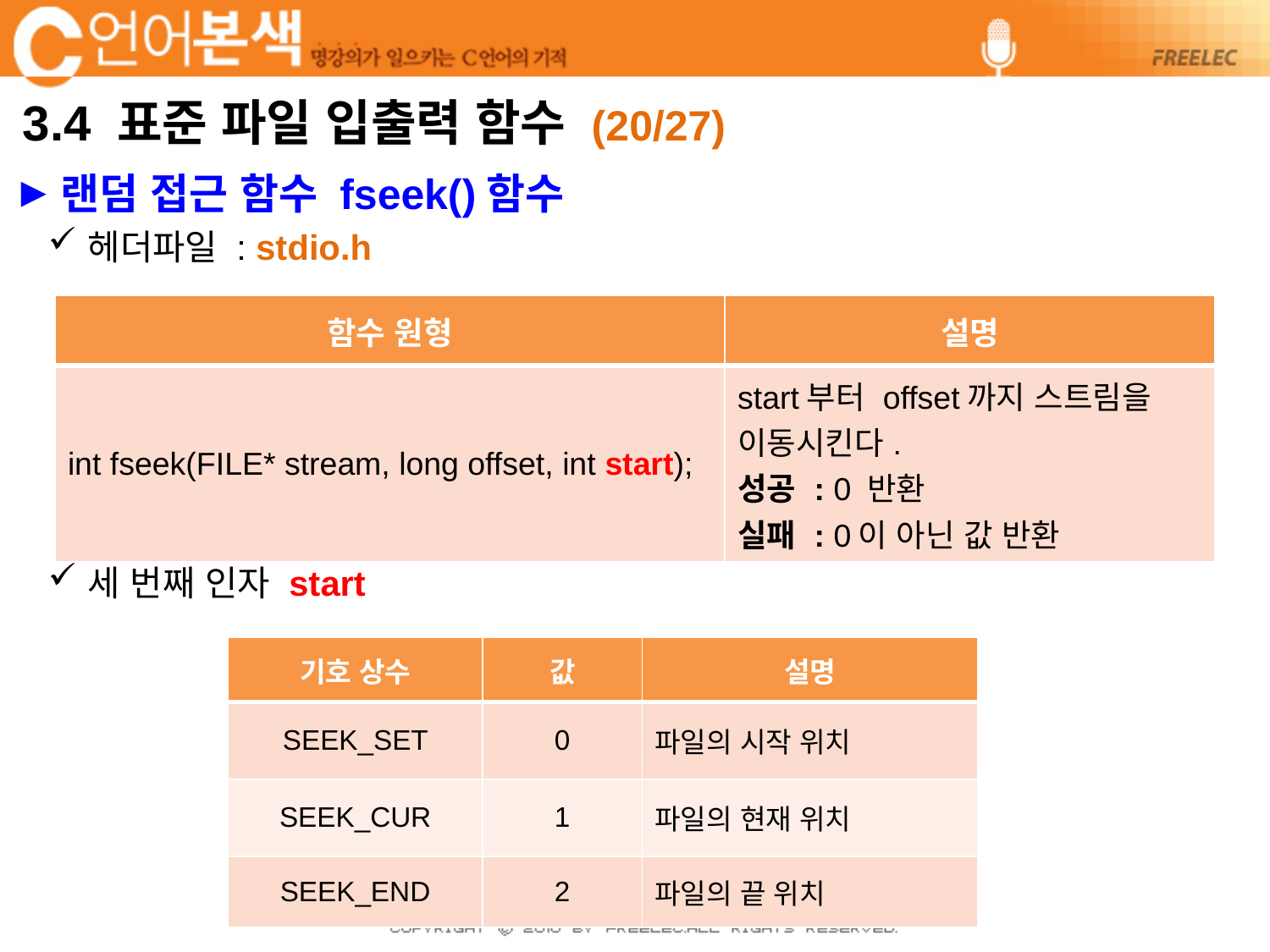

# 3.4 표준 파일 입출력 함수 (20/27)
랜덤 접근 함수 fseek()함수
헤더파일 : stdio.h

세 번째 인자 start
| 함수 원형 | 설명 |
| --- | --- |
| int fseek(FILE\* stream, long offset, int start); | start부터 offset까지 스트림을 이동시킨다. 성공 : 0 반환 실패 : 0이 아닌 값 반환 |
| 기호 상수 | 값 | 설명 |
| --- | --- | --- |
| SEEK\_SET | 0 | 파일의 시작 위치 |
| SEEK\_CUR | 1 | 파일의 현재 위치 |
| SEEK\_END | 2 | 파일의 끝 위치 |